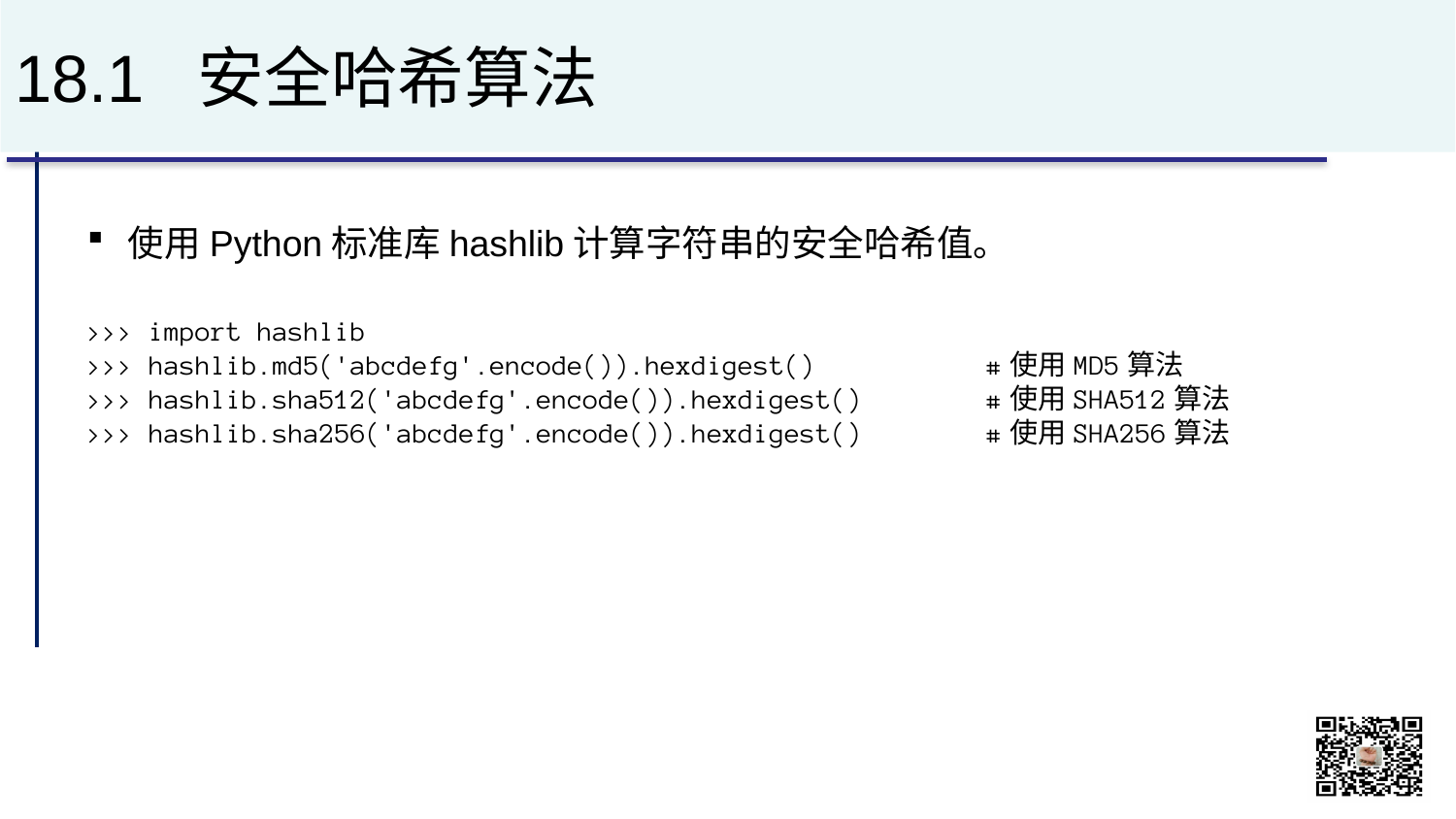

# 18.1  安全哈希算法
使用Python标准库hashlib计算字符串的安全哈希值。

>>> import hashlib
>>> hashlib.md5('abcdefg'.encode()).hexdigest()           #使用MD5算法
>>> hashlib.sha512('abcdefg'.encode()).hexdigest()        #使用SHA512算法
>>> hashlib.sha256('abcdefg'.encode()).hexdigest()        #使用SHA256算法